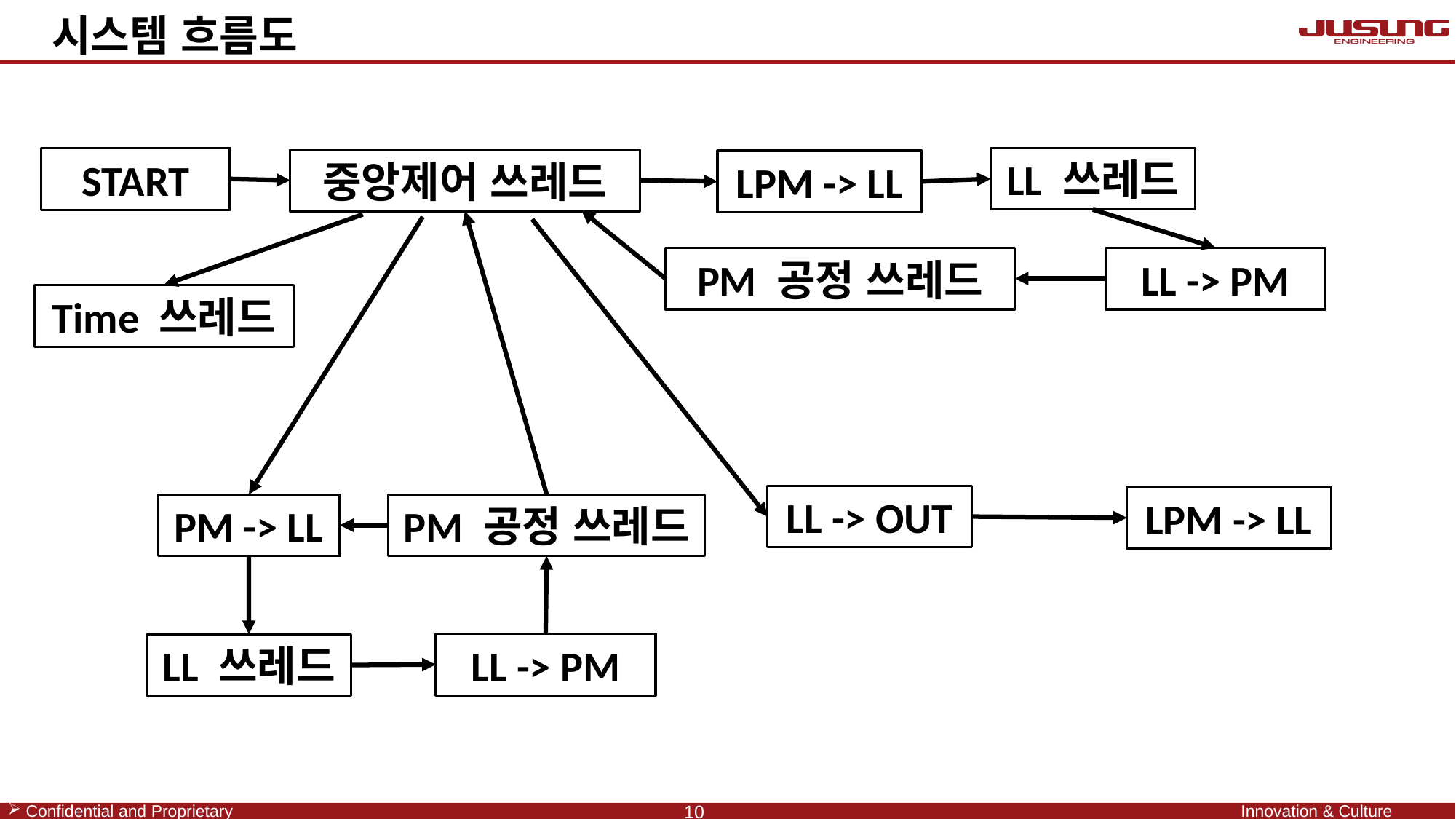

시스템 흐름도
LL 쓰레드
START
중앙제어 쓰레드
LPM -> LL
PM 공정 쓰레드
LL -> PM
Time 쓰레드
LL -> OUT
LPM -> LL
PM -> LL
PM 공정 쓰레드
LL -> PM
LL 쓰레드
10